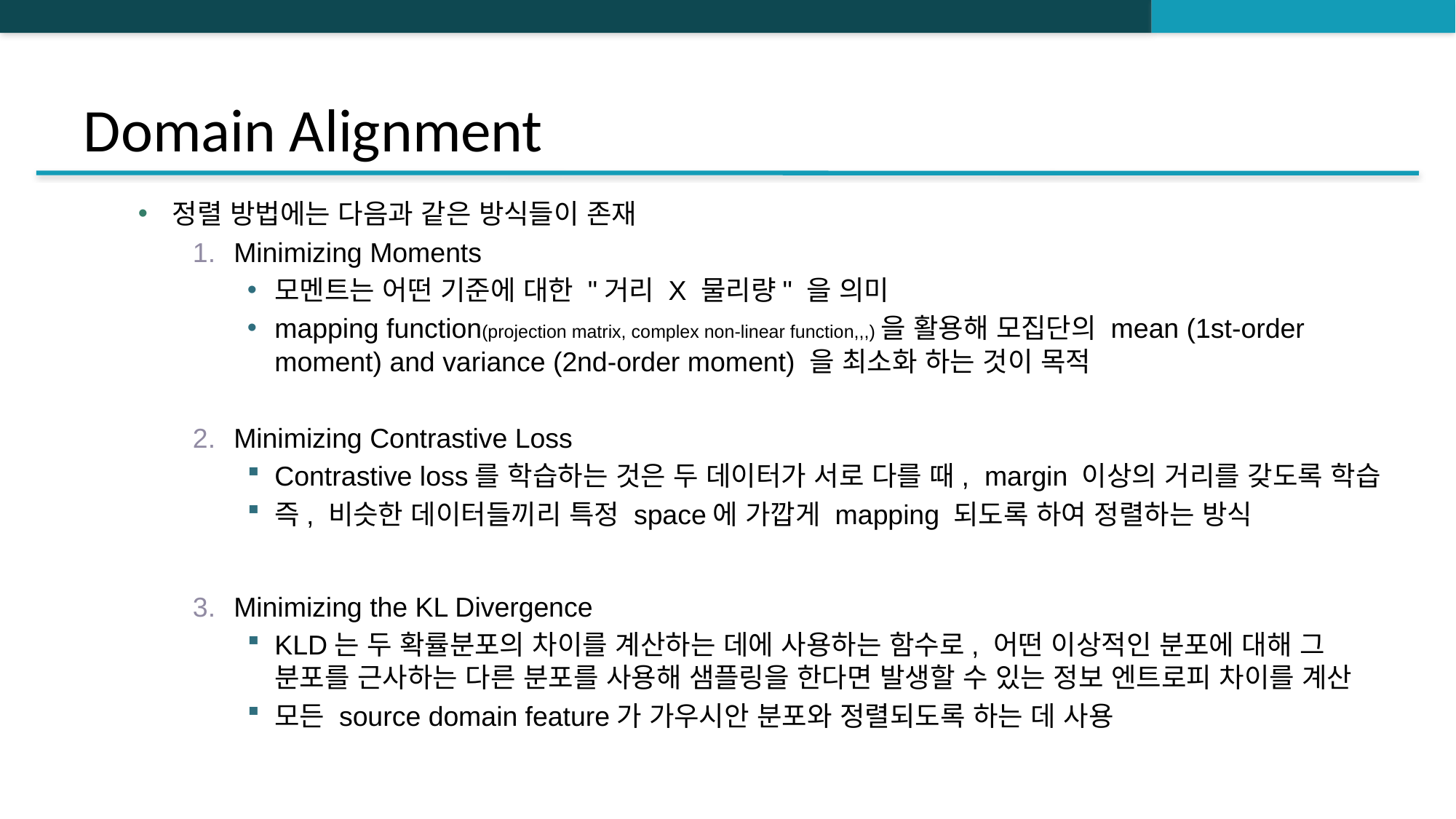

# Domain Alignment
정렬 방법에는 다음과 같은 방식들이 존재
Minimizing Moments
모멘트는 어떤 기준에 대한 "거리 X 물리량" 을 의미
mapping function(projection matrix, complex non-linear function,,,)을 활용해 모집단의 mean (1st-order moment) and variance (2nd-order moment) 을 최소화 하는 것이 목적

Minimizing Contrastive Loss
Contrastive loss를 학습하는 것은 두 데이터가 서로 다를 때,  margin 이상의 거리를 갖도록 학습
즉, 비슷한 데이터들끼리 특정 space에 가깝게 mapping 되도록 하여 정렬하는 방식

Minimizing the KL Divergence
KLD는 두 확률분포의 차이를 계산하는 데에 사용하는 함수로, 어떤 이상적인 분포에 대해 그 분포를 근사하는 다른 분포를 사용해 샘플링을 한다면 발생할 수 있는 정보 엔트로피 차이를 계산
모든 source domain feature가 가우시안 분포와 정렬되도록 하는 데 사용